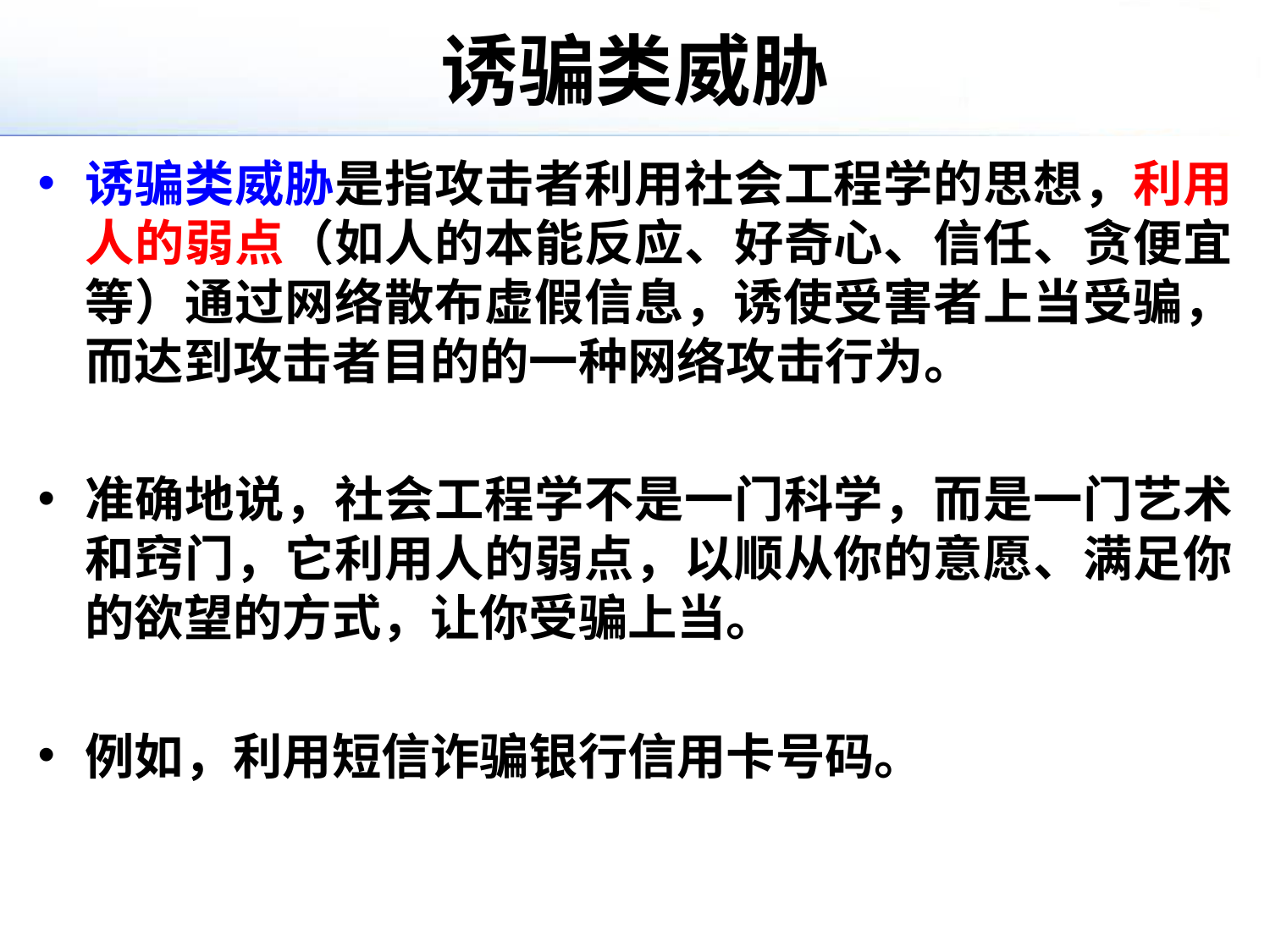

# 诱骗类威胁
诱骗类威胁是指攻击者利用社会工程学的思想，利用人的弱点（如人的本能反应、好奇心、信任、贪便宜等）通过网络散布虚假信息，诱使受害者上当受骗，而达到攻击者目的的一种网络攻击行为。

准确地说，社会工程学不是一门科学，而是一门艺术和窍门，它利用人的弱点，以顺从你的意愿、满足你的欲望的方式，让你受骗上当。

例如，利用短信诈骗银行信用卡号码。